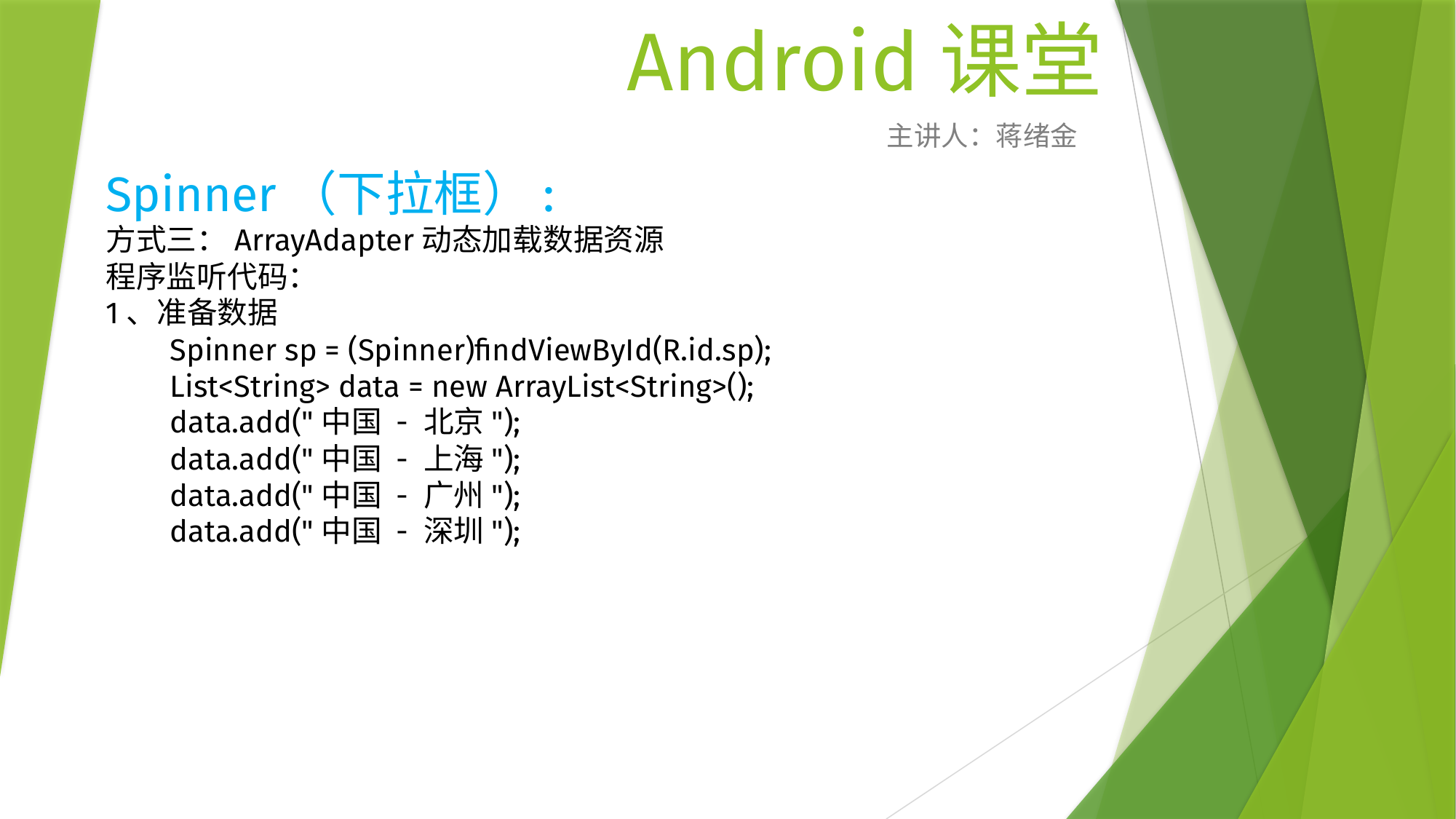

# Android课堂
主讲人：蒋绪金
Spinner（下拉框）:
方式三：ArrayAdapter动态加载数据资源
程序监听代码：
1、准备数据
        Spinner sp = (Spinner)findViewById(R.id.sp);
        List<String> data = new ArrayList<String>();
        data.add("中国 - 北京");
        data.add("中国 - 上海");
        data.add("中国 - 广州");
        data.add("中国 - 深圳");